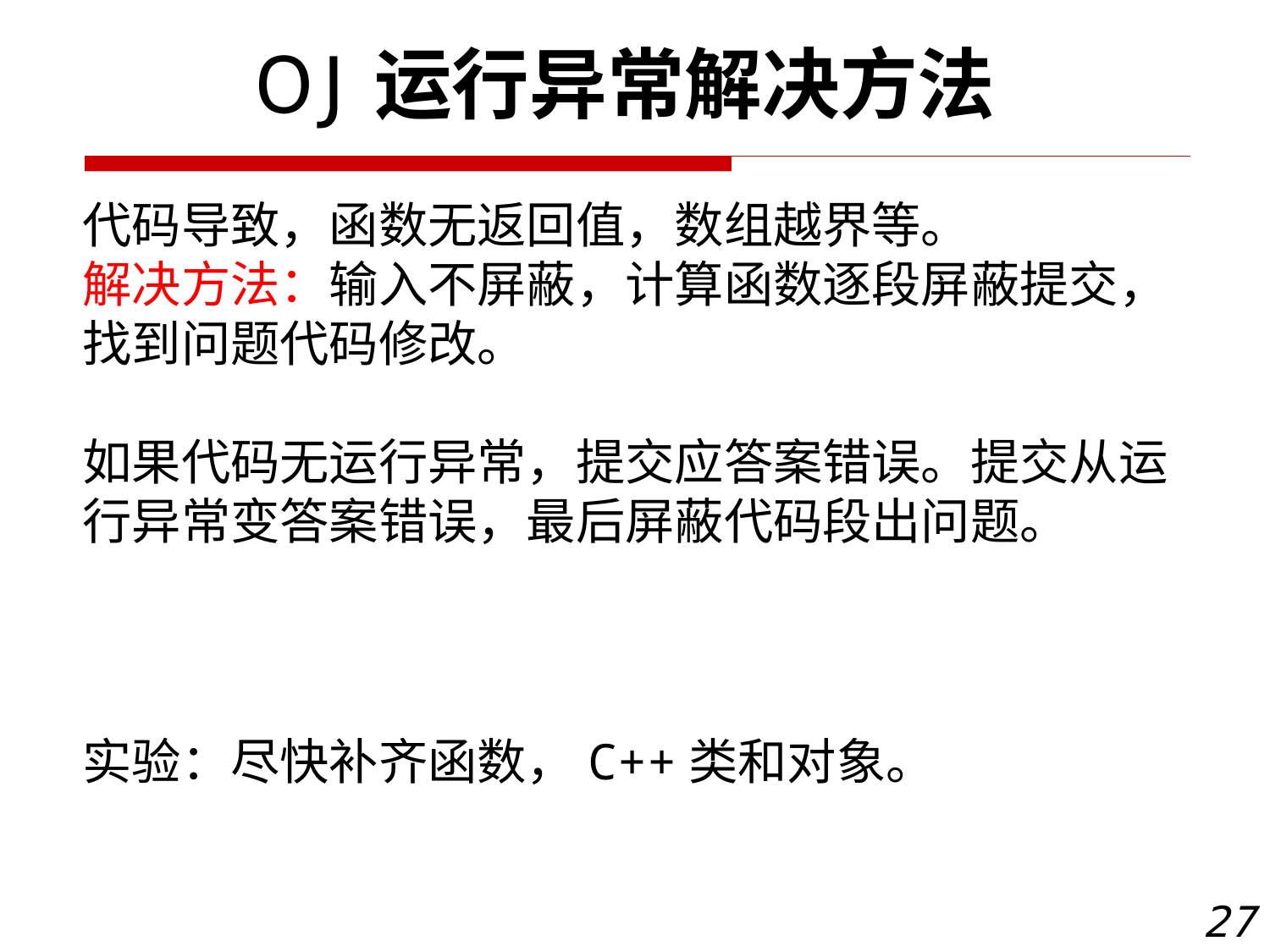

OJ运行异常解决方法
代码导致，函数无返回值，数组越界等。
解决方法：输入不屏蔽，计算函数逐段屏蔽提交，找到问题代码修改。
如果代码无运行异常，提交应答案错误。提交从运行异常变答案错误，最后屏蔽代码段出问题。
实验：尽快补齐函数，C++类和对象。
27